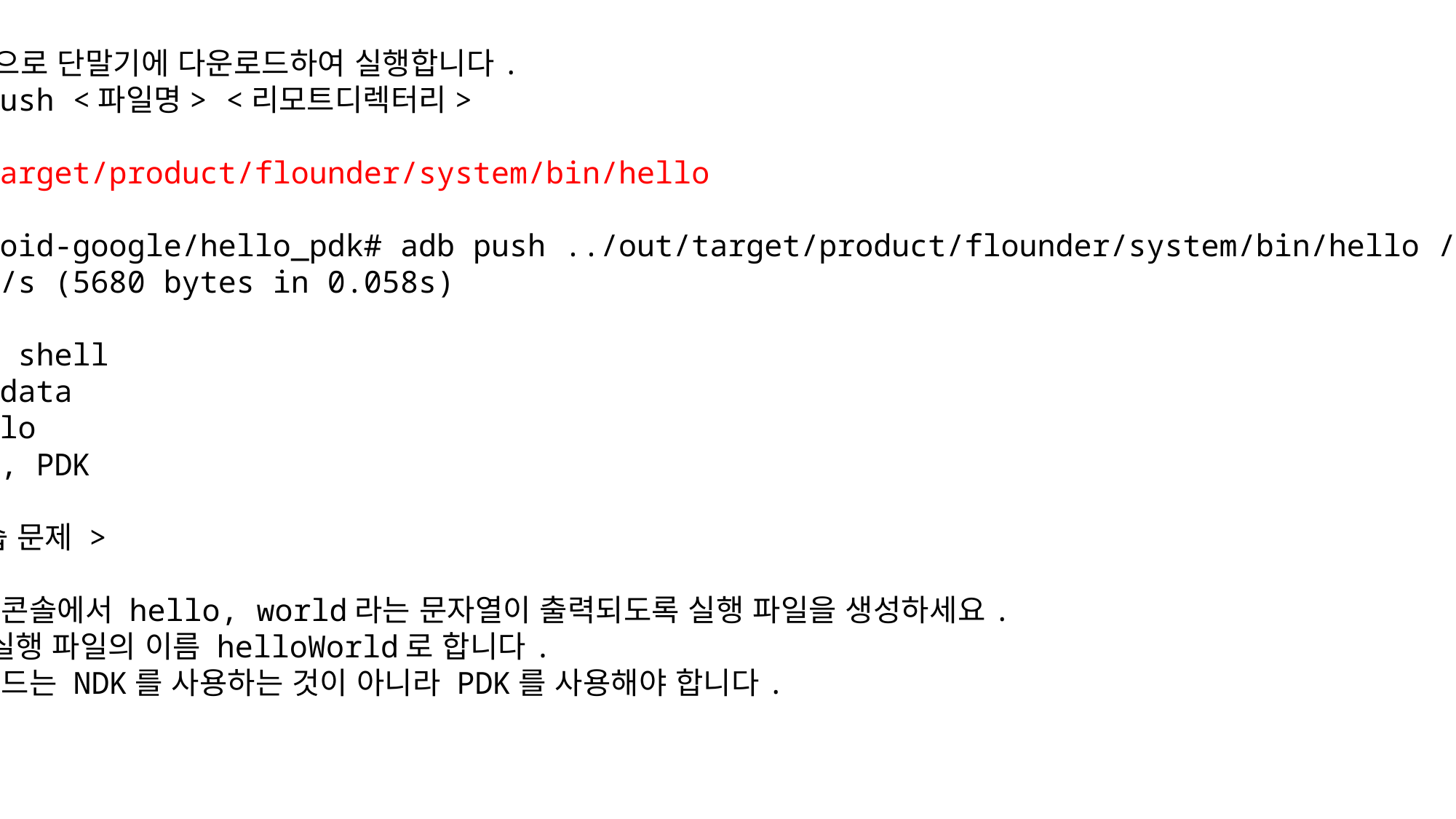

마지막으로 단말기에 다운로드하여 실행합니다.
adb push <파일명> <리모트디렉터리>

out/target/product/flounder/system/bin/hello

/android-google/hello_pdk# adb push ../out/target/product/flounder/system/bin/hello /data
95 KB/s (5680 bytes in 0.058s)

# adb shell
# cd data
./hello
hello, PDK

< 연습 문제 >
단말기 콘솔에서 hello, world라는 문자열이 출력되도록 실행 파일을 생성하세요.
단, 실행 파일의 이름 helloWorld로 합니다.
또한 빌드는 NDK를 사용하는 것이 아니라 PDK를 사용해야 합니다.